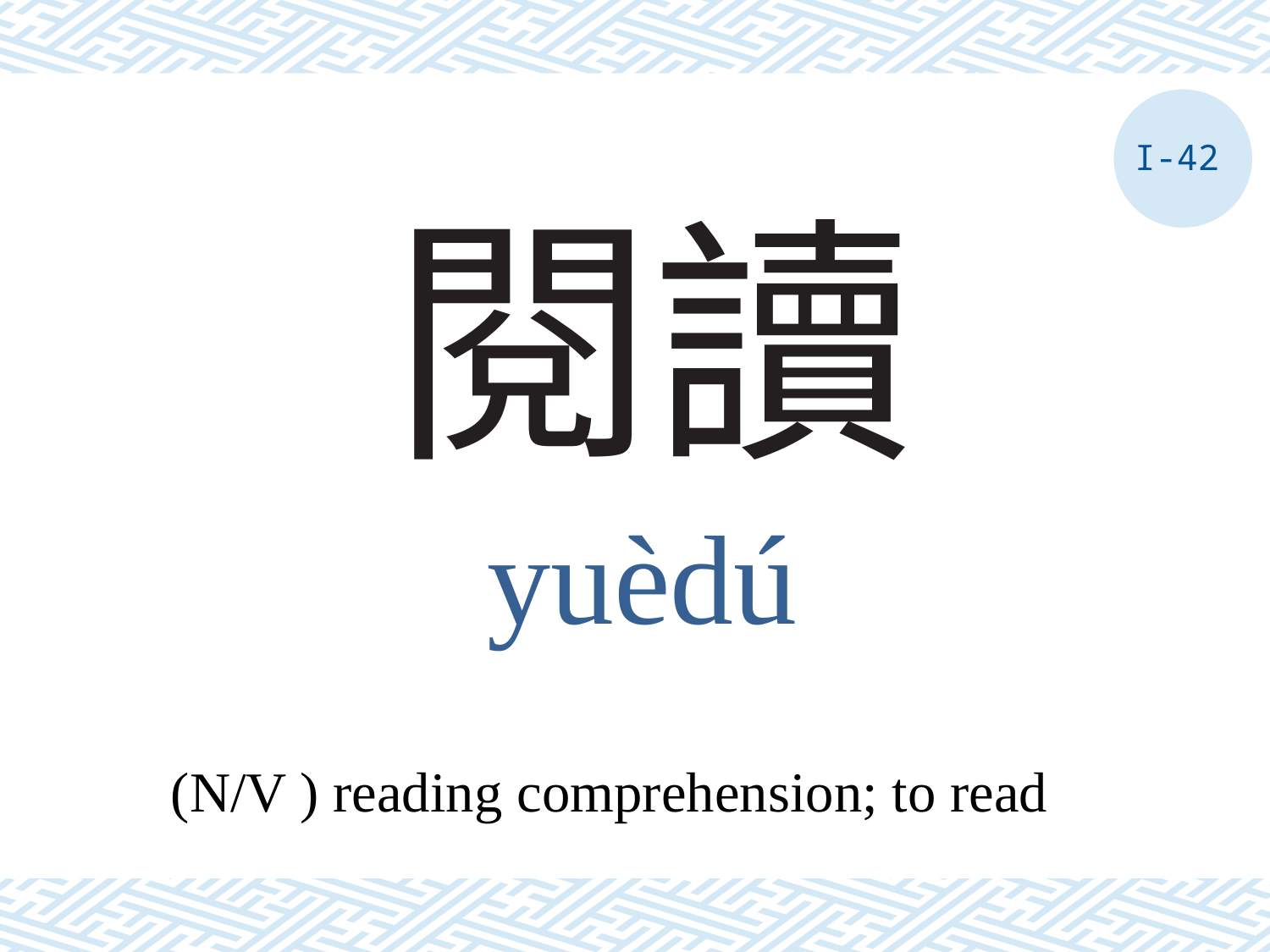

I-42
# 閱讀
yuèdú
(N/V ) reading comprehension; to read